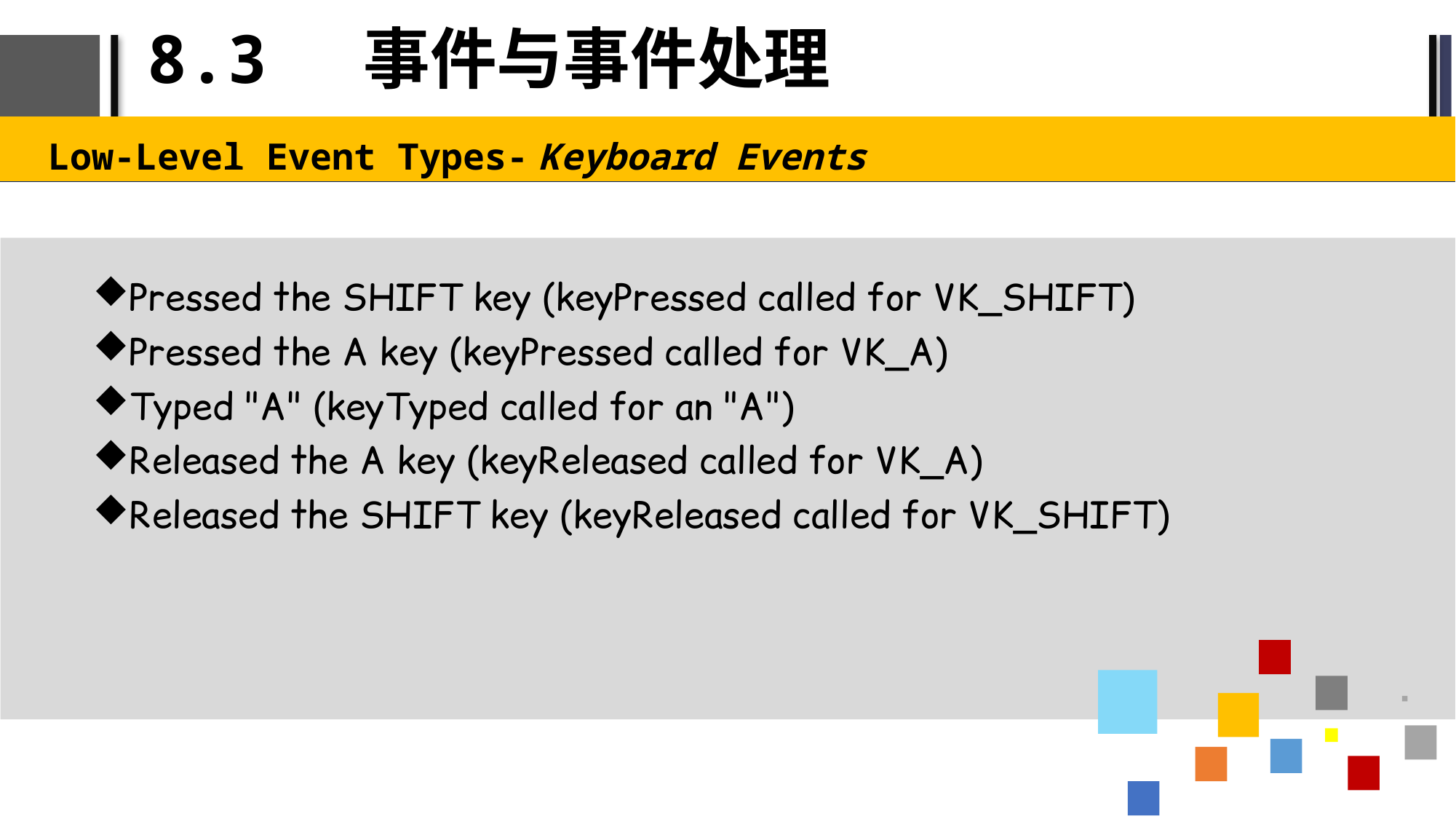

# 8.3  事件与事件处理

Low-Level Event Types- Keyboard Events

Pressed the SHIFT key (keyPressed called for VK_SHIFT)
Pressed the A key (keyPressed called for VK_A)
Typed "A" (keyTyped called for an "A")
Released the A key (keyReleased called for VK_A)
Released the SHIFT key (keyReleased called for VK_SHIFT)